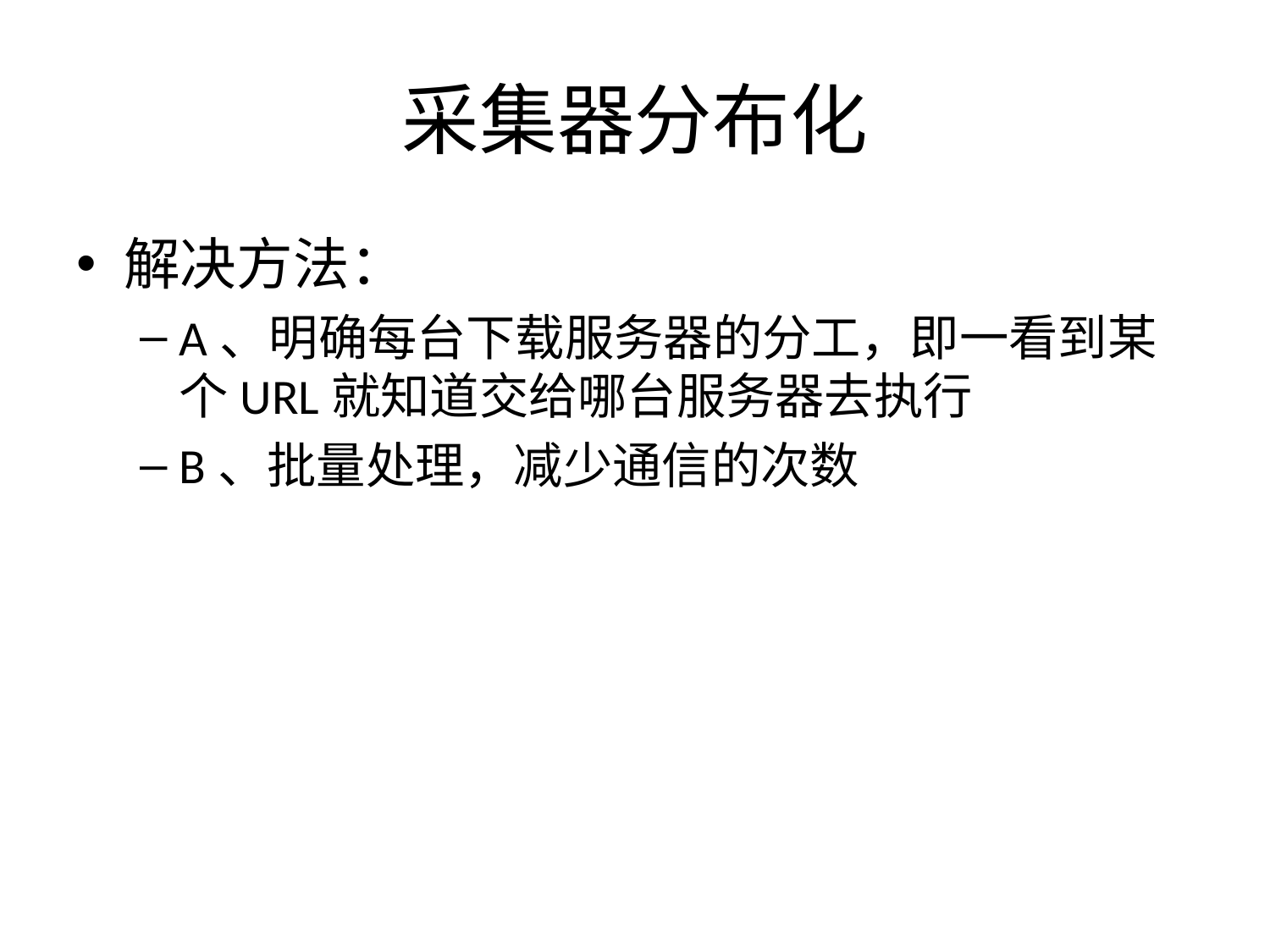

# 采集器分布化
解决方法：
A、明确每台下载服务器的分工，即一看到某个URL就知道交给哪台服务器去执行
B、批量处理，减少通信的次数